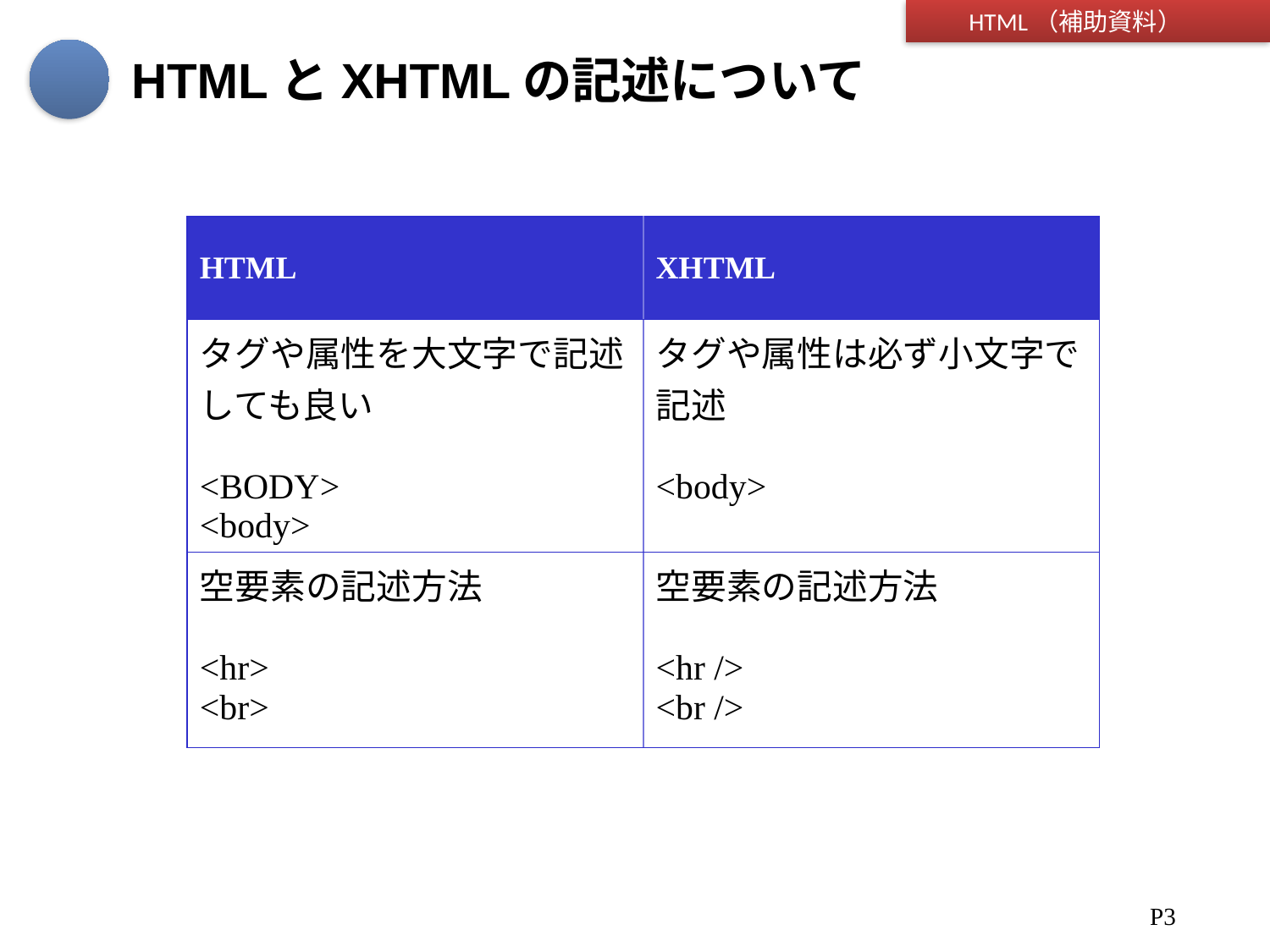

HTMLとXHTMLの記述について
| HTML | XHTML |
| --- | --- |
| タグや属性を大文字で記述しても良い <BODY> <body> | タグや属性は必ず小文字で記述 <body> |
| 空要素の記述方法 <hr> <br> | 空要素の記述方法 <hr /> <br /> |
P3